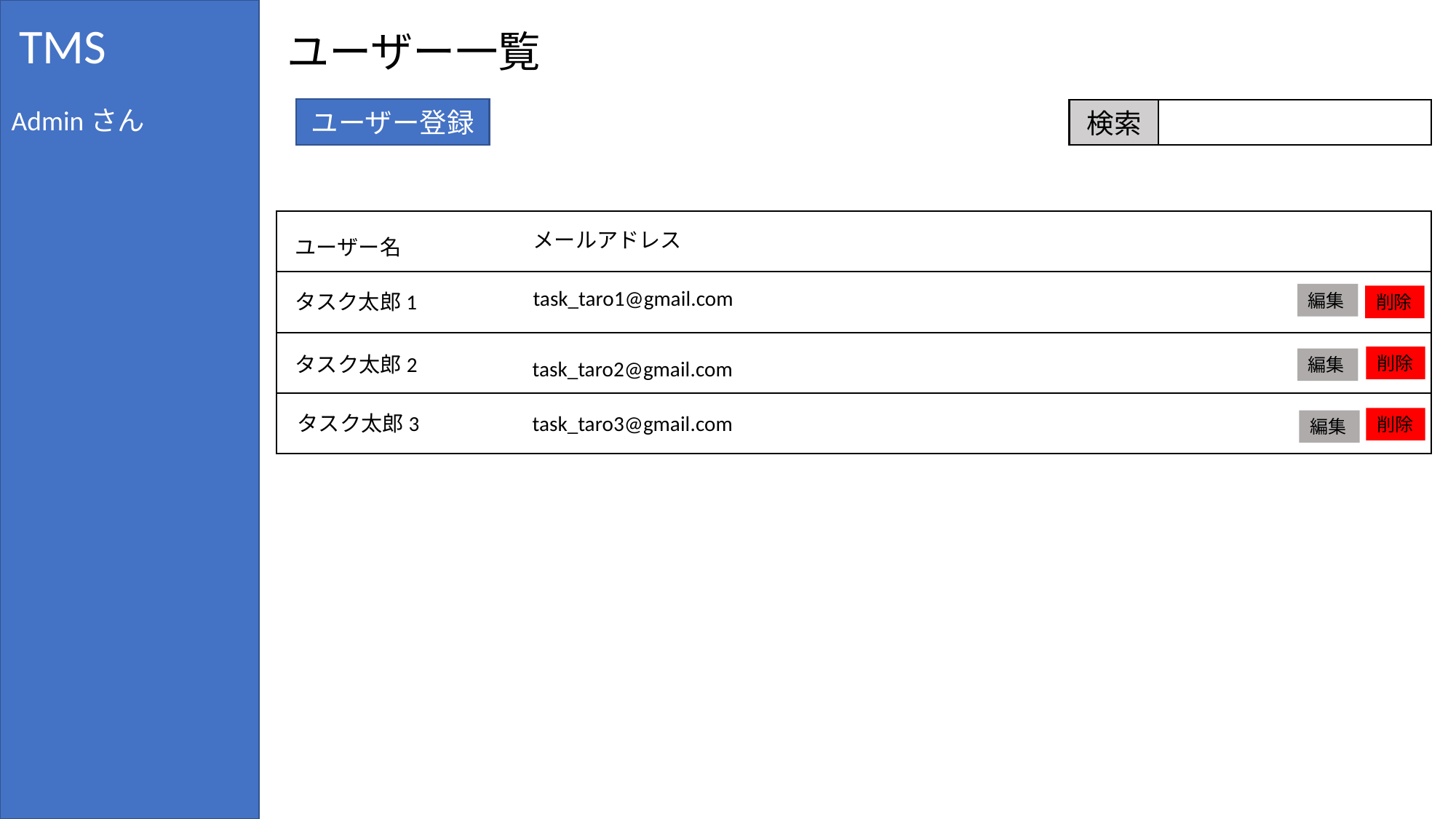

TMS
Adminさん
ユーザー一覧
ユーザー登録
検索

メールアドレス
ユーザー名
task_taro1@gmail.com
タスク太郎1
編集
削除
タスク太郎2
削除
編集
task_taro2@gmail.com
task_taro3@gmail.com
タスク太郎3
削除
編集